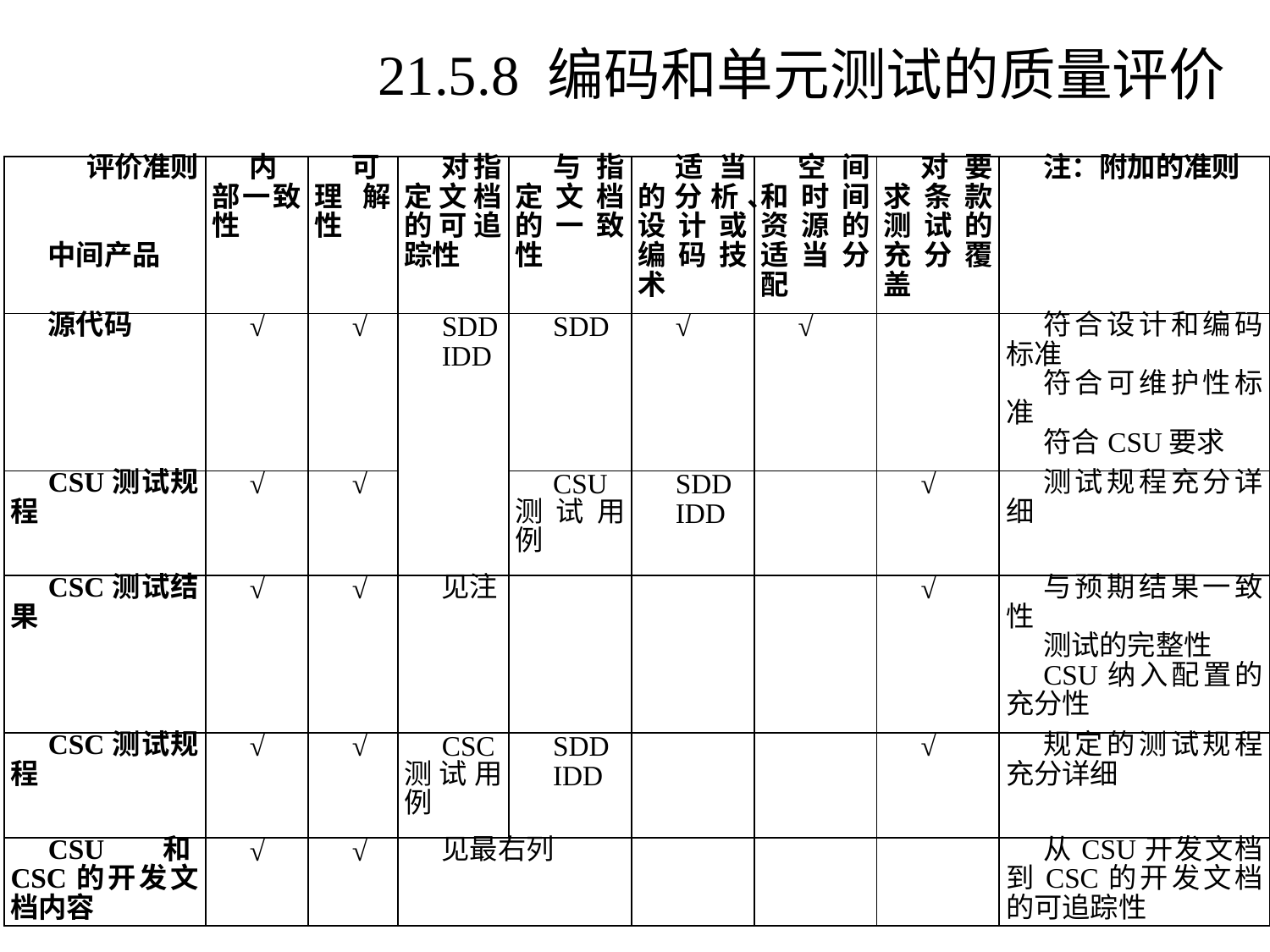

# 21.5.8 编码和单元测试的质量评价
| 评价准则 中间产品 | 内部一致性 | 可理解性 | 对指定文档的可追踪性 | 与指定文档的一致性 | 适当的分析、设计或编码技术 | 空间和时间资源的适当分配 | 对要求条款测试的充分覆盖 | 注：附加的准则 |
| --- | --- | --- | --- | --- | --- | --- | --- | --- |
| 源代码 | √ | √ | SDD IDD | SDD | √ | √ |  | 符合设计和编码标准 符合可维护性标准 符合CSU要求 |
| CSU测试规程 | √ | √ |  | CSU测试用例 | SDD IDD |  | √ | 测试规程充分详细 |
| CSC测试结果 | √ | √ | 见注 |  |  |  | √ | 与预期结果一致性 测试的完整性 CSU纳入配置的充分性 |
| CSC测试规程 | √ | √ | CSC测试用例 | SDD IDD |  |  | √ | 规定的测试规程充分详细 |
| CSU和CSC的开发文档内容 | √ | √ | 见最右列 |  |  |  |  | 从CSU开发文档到CSC的开发文档的可追踪性 |